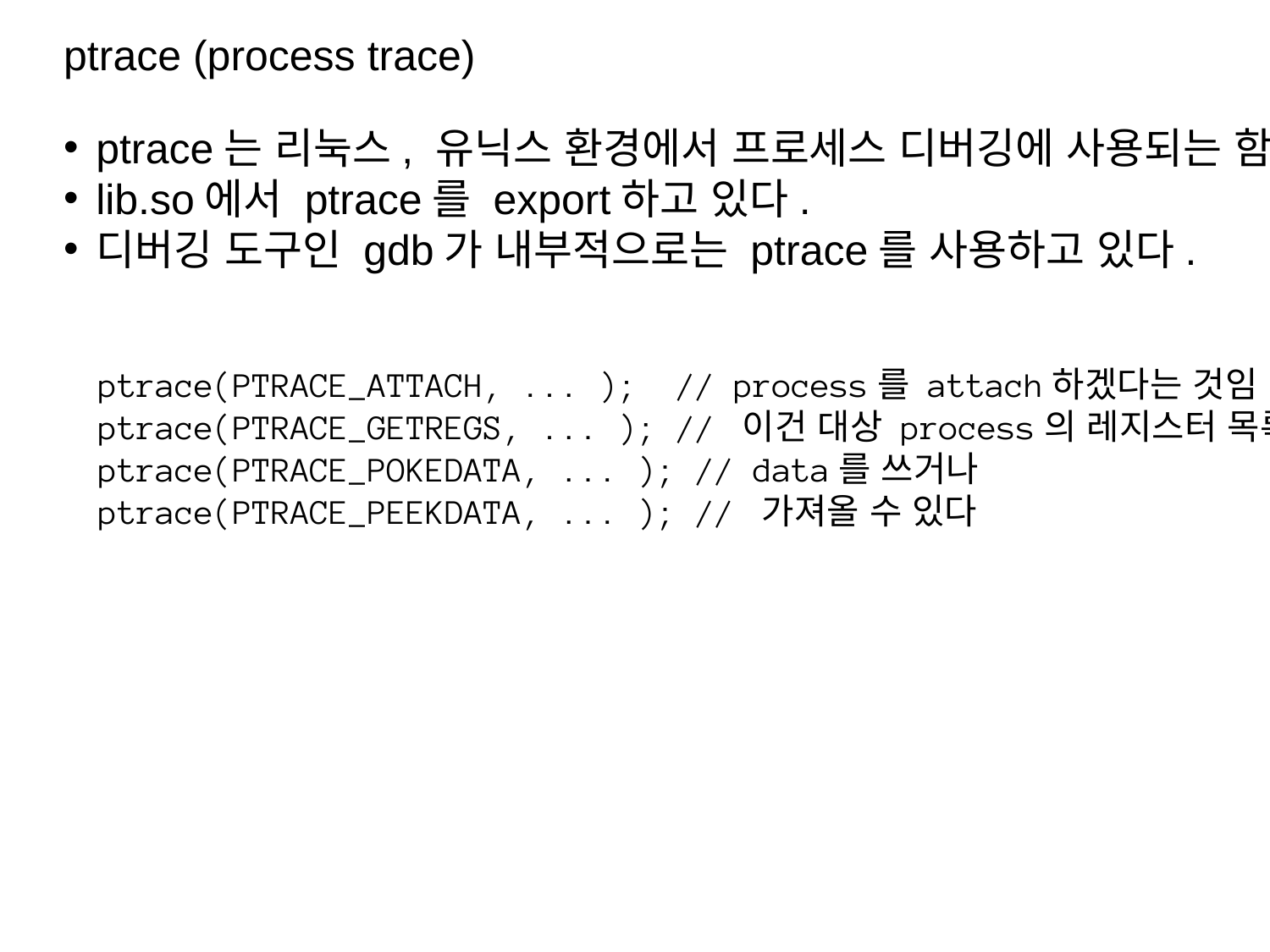

ptrace (process trace)

ptrace는 리눅스, 유닉스 환경에서 프로세스 디버깅에 사용되는 함수이다.
lib.so에서 ptrace를 export하고 있다.
디버깅 도구인 gdb가 내부적으로는 ptrace를 사용하고 있다.
ptrace(PTRACE_ATTACH, ... );  // process를 attach하겠다는 것임
ptrace(PTRACE_GETREGS, ... ); // 이건 대상 process의 레지스터 목록을 받아옴
ptrace(PTRACE_POKEDATA, ... ); // data를 쓰거나
ptrace(PTRACE_PEEKDATA, ... ); // 가져올 수 있다